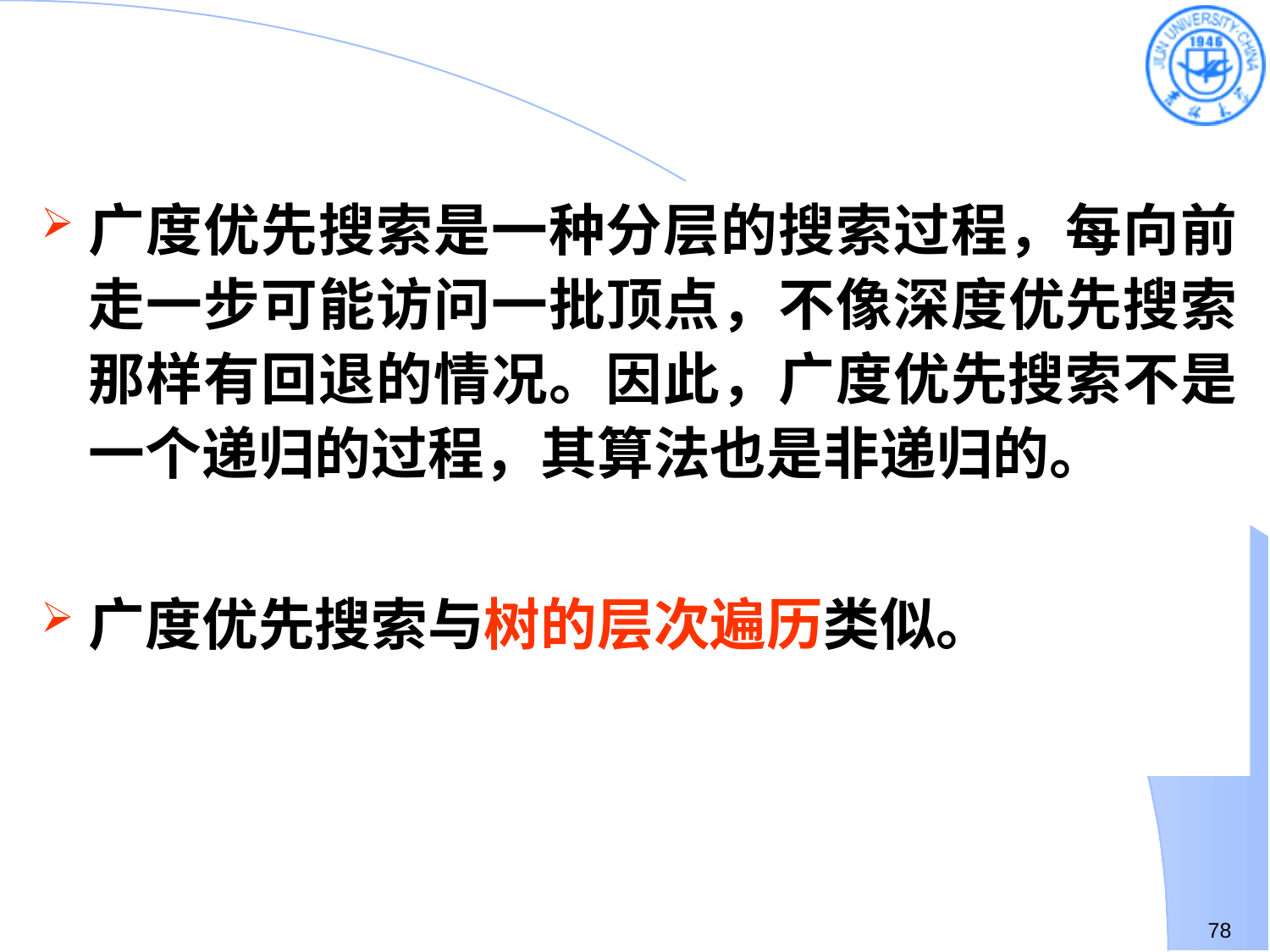

广度优先搜索是一种分层的搜索过程，每向前走一步可能访问一批顶点，不像深度优先搜索那样有回退的情况。因此，广度优先搜索不是一个递归的过程，其算法也是非递归的。

广度优先搜索与树的层次遍历类似。